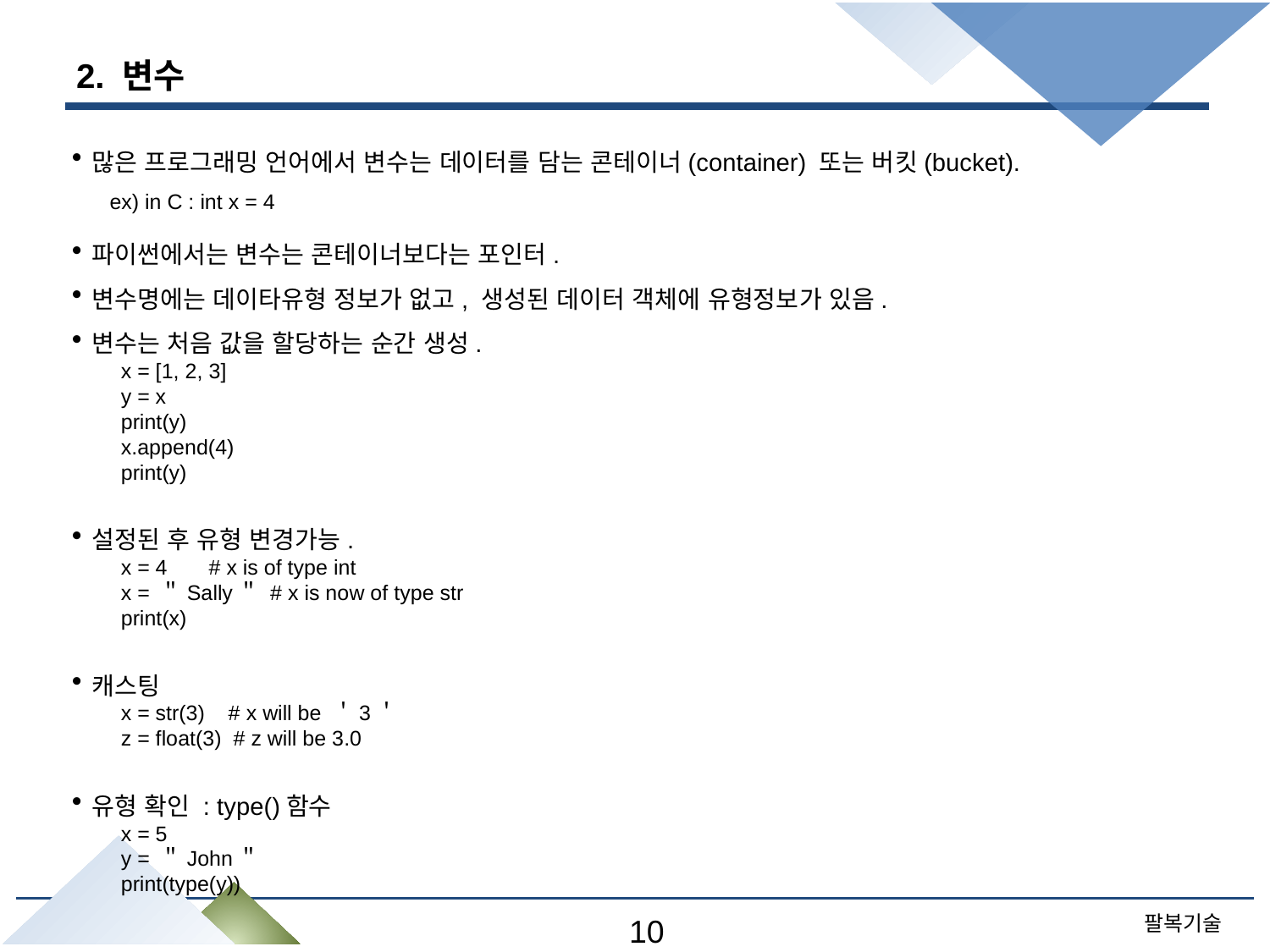

# 2. 변수
많은 프로그래밍 언어에서 변수는 데이터를 담는 콘테이너(container) 또는 버킷(bucket).
ex) in C : int x = 4
파이썬에서는 변수는 콘테이너보다는 포인터.
변수명에는 데이타유형 정보가 없고, 생성된 데이터 객체에 유형정보가 있음.
변수는 처음 값을 할당하는 순간 생성.
x = [1, 2, 3]
y = x
print(y)
x.append(4)
print(y)

설정된 후 유형 변경가능.
x = 4       # x is of type int
x = ＂Sally＂ # x is now of type str
print(x)

캐스팅
x = str(3)    # x will be ＇3＇
z = float(3)  # z will be 3.0

유형 확인 : type()함수
x = 5
y = ＂John＂
print(type(y))
10